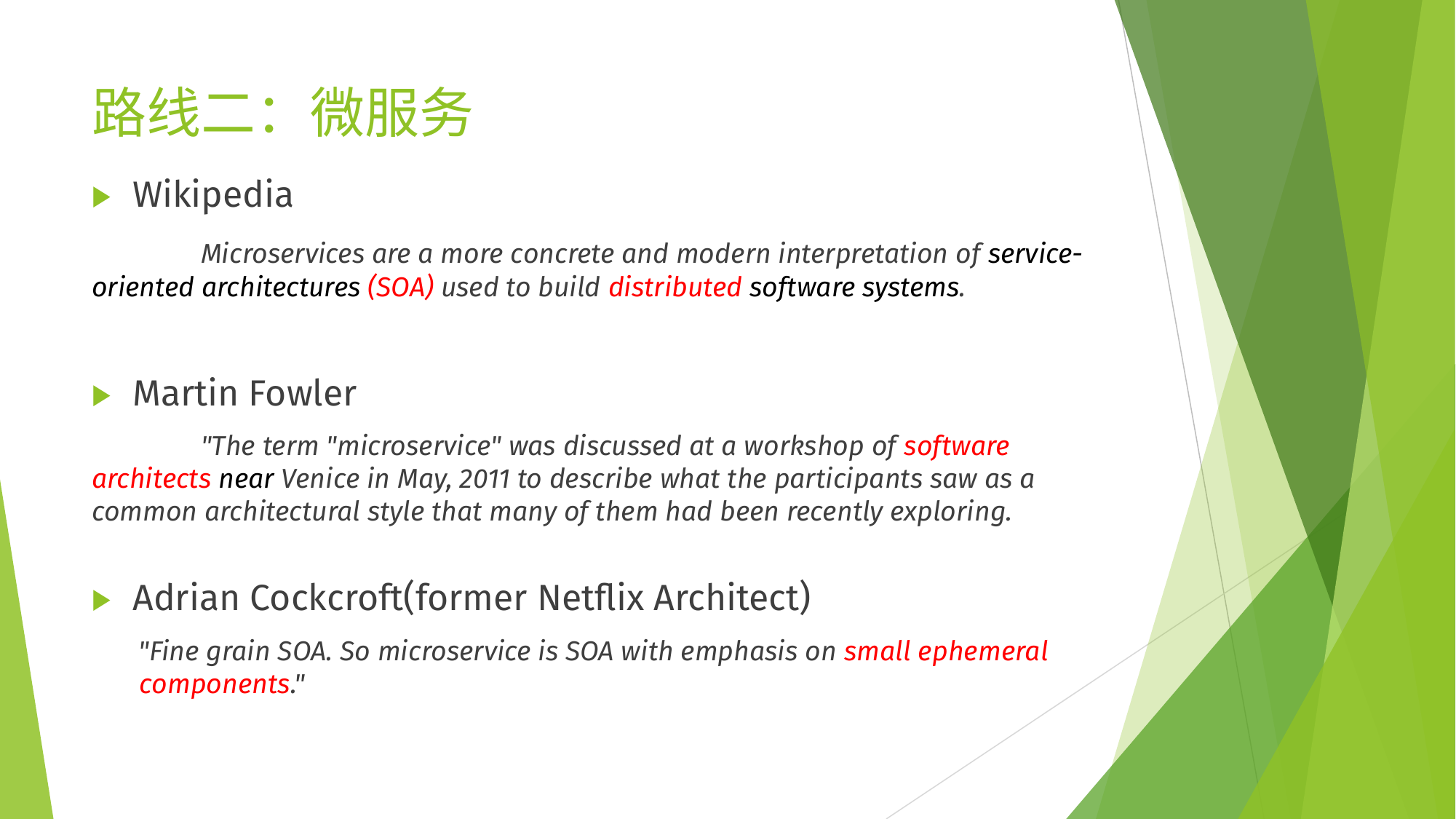

# 路线二：微服务
Wikipedia
	Microservices are a more concrete and modern interpretation of service-oriented architectures (SOA) used to build distributed software systems.

Martin Fowler
	"The term "microservice" was discussed at a workshop of software architects near Venice in May, 2011 to describe what the participants saw as a common architectural style that many of them had been recently exploring.
Adrian Cockcroft(former Netflix Architect)
"Fine grain SOA. So microservice is SOA with emphasis on small ephemeral components."